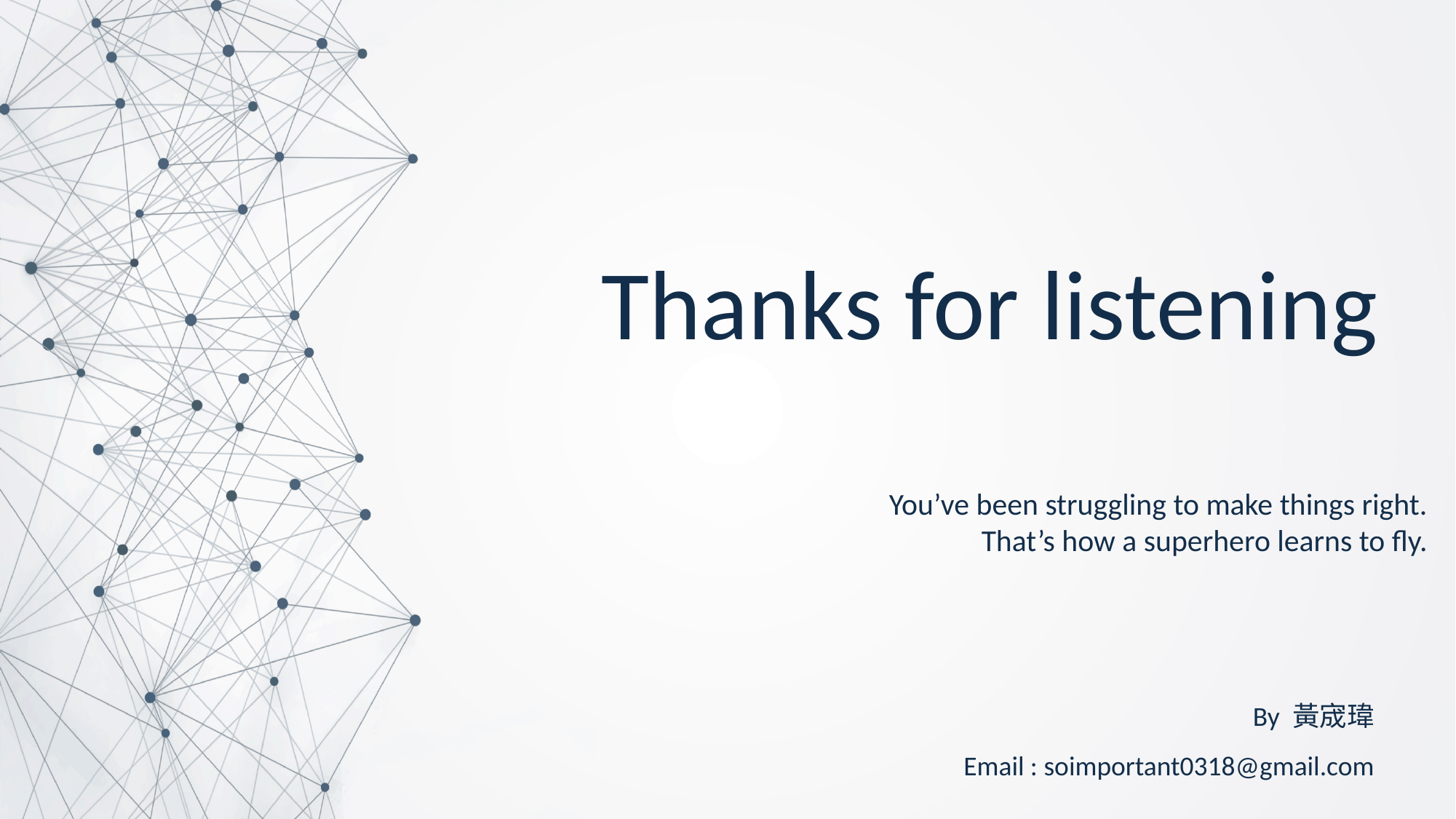

Thanks for listening
You’ve been struggling to make things right.
That’s how a superhero learns to fly.
By 黃宬瑋
Email : soimportant0318@gmail.com